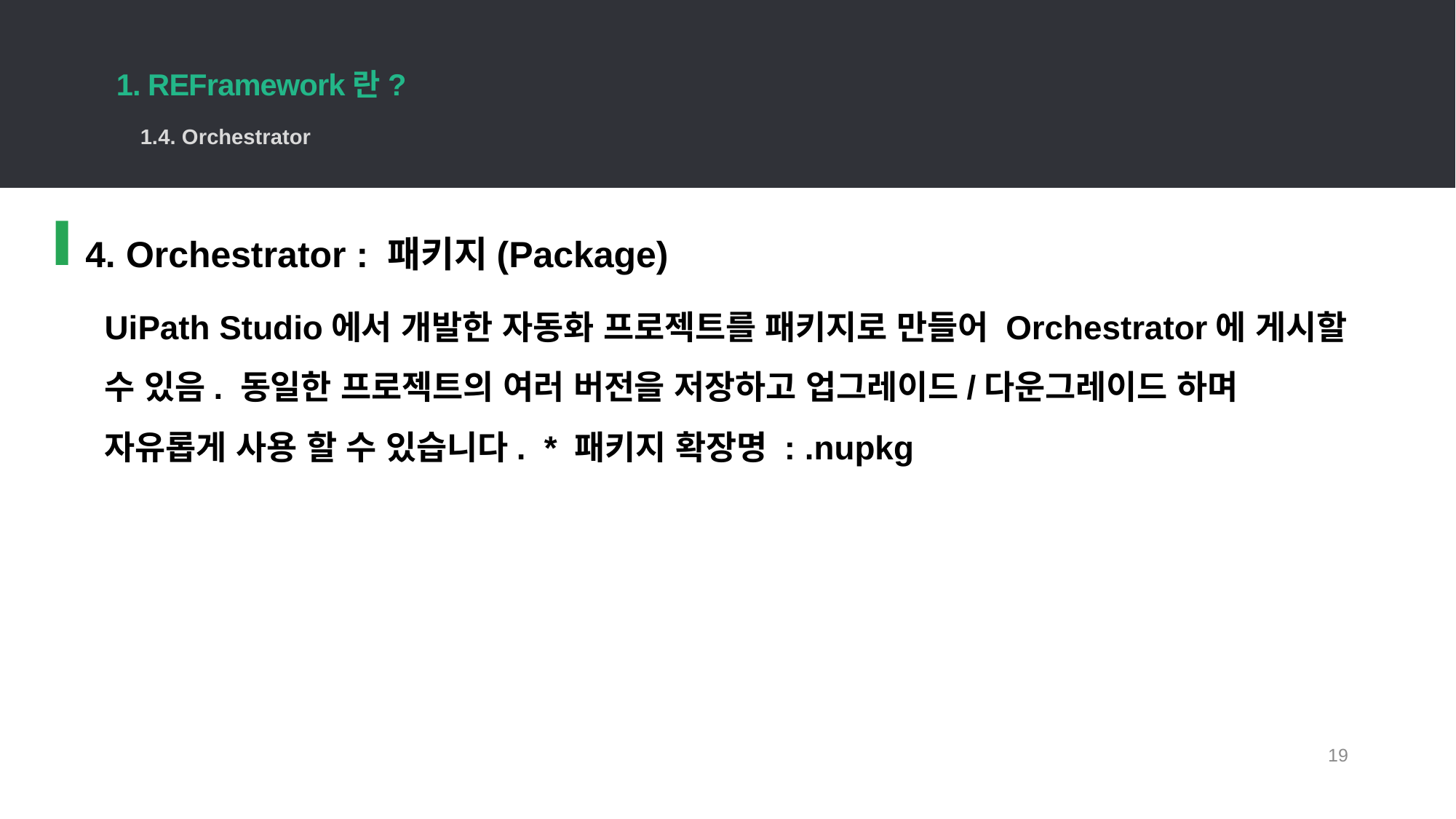

1. REFramework란?
19
1.4. Orchestrator
4. Orchestrator : 패키지(Package)

UiPath Studio에서 개발한 자동화 프로젝트를 패키지로 만들어 Orchestrator에 게시할 수 있음. 동일한 프로젝트의 여러 버전을 저장하고 업그레이드/다운그레이드 하며 자유롭게 사용 할 수 있습니다.  * 패키지 확장명 : .nupkg

19